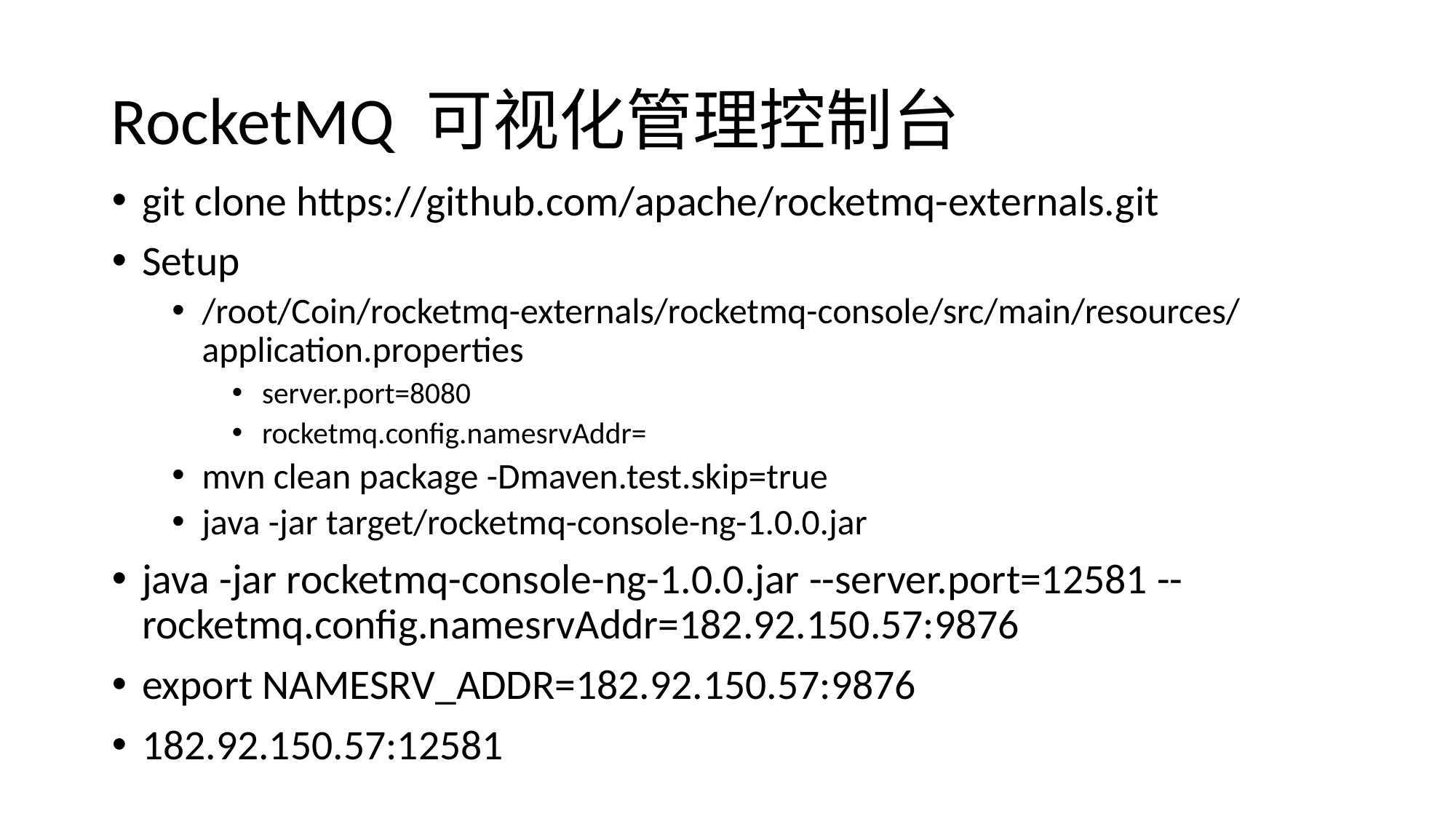

# RocketMQ 可视化管理控制台
git clone https://github.com/apache/rocketmq-externals.git
Setup
/root/Coin/rocketmq-externals/rocketmq-console/src/main/resources/application.properties
server.port=8080
rocketmq.config.namesrvAddr=
mvn clean package -Dmaven.test.skip=true
java -jar target/rocketmq-console-ng-1.0.0.jar
java -jar rocketmq-console-ng-1.0.0.jar --server.port=12581 --rocketmq.config.namesrvAddr=182.92.150.57:9876
export NAMESRV_ADDR=182.92.150.57:9876
182.92.150.57:12581